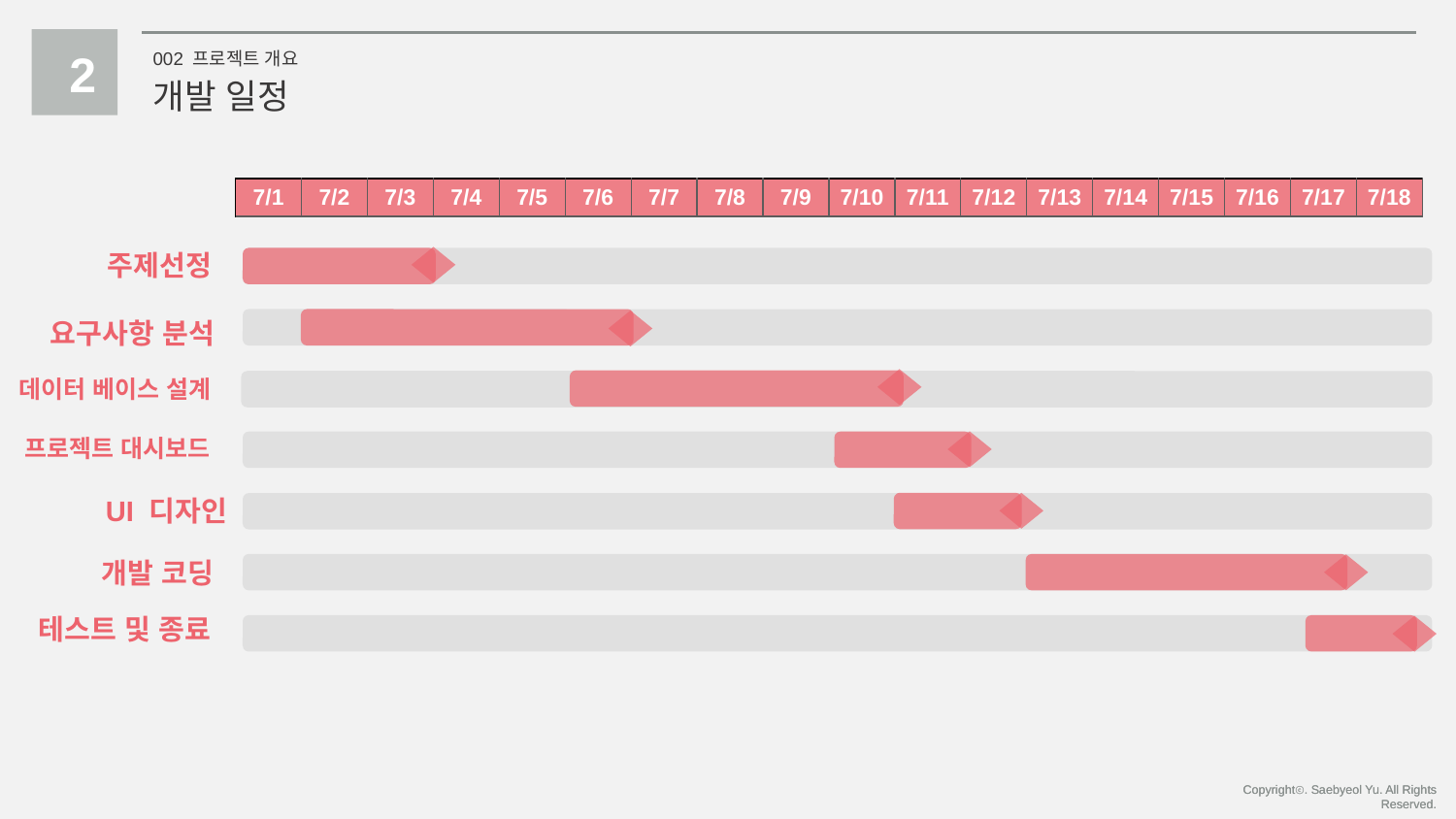

2
002 프로젝트 개요
개발 일정
| 7/1 | 7/2 | 7/3 | 7/4 | 7/5 | 7/6 | 7/7 | 7/8 | 7/9 | 7/10 | 7/11 | 7/12 | 7/13 | 7/14 | 7/15 | 7/16 | 7/17 | 7/18 |
| --- | --- | --- | --- | --- | --- | --- | --- | --- | --- | --- | --- | --- | --- | --- | --- | --- | --- |
주제선정

요구사항 분석

데이터 베이스 설계

프로젝트 대시보드

UI 디자인

개발 코딩

테스트 및 종료

Copyrightⓒ. Saebyeol Yu. All Rights Reserved.